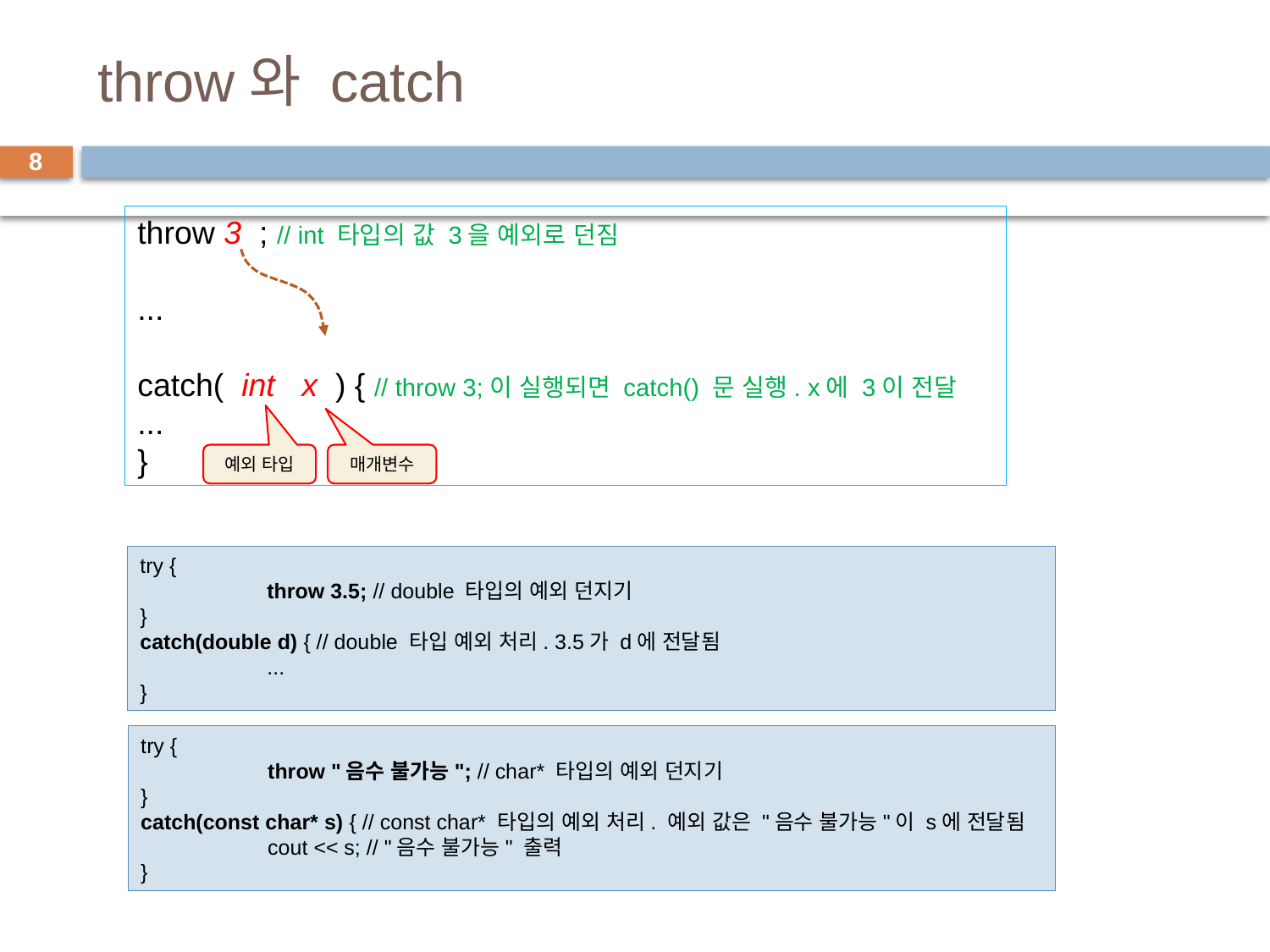

# throw와 catch
8
throw 3  ; // int 타입의 값 3을 예외로 던짐

...

catch(  int   x  ) { // throw 3;이 실행되면 catch() 문 실행. x에 3이 전달
...
}

예외 타입
매개변수
try {
	throw 3.5; // double 타입의 예외 던지기
}
catch(double d) { // double 타입 예외 처리. 3.5가 d에 전달됨
	...
}
try {
	throw "음수 불가능"; // char* 타입의 예외 던지기
}
catch(const char* s) { // const char* 타입의 예외 처리. 예외 값은 "음수 불가능"이 s에 전달됨
	cout << s; // "음수 불가능" 출력
}